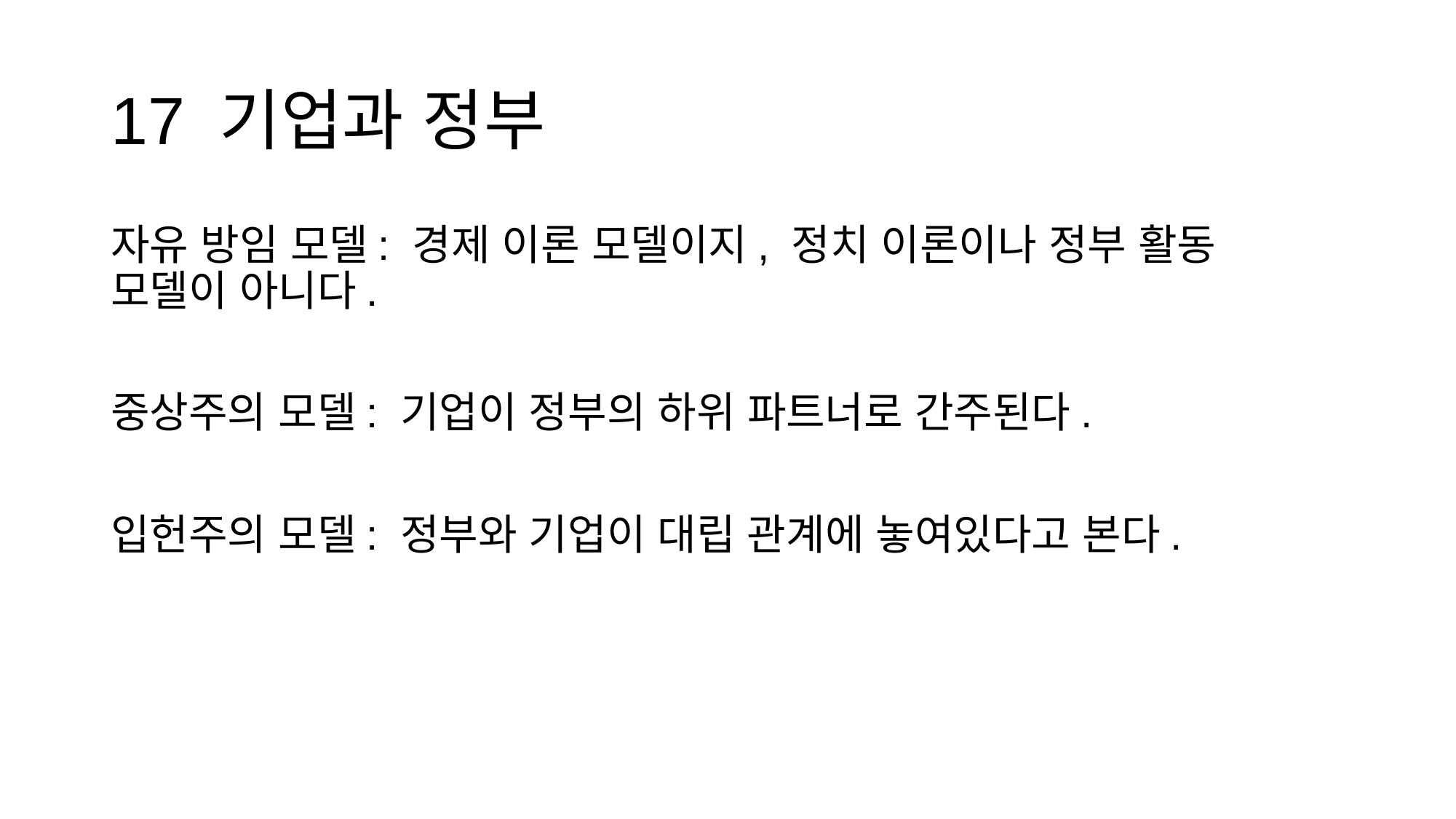

# 17 기업과 정부
자유 방임 모델: 경제 이론 모델이지, 정치 이론이나 정부 활동 모델이 아니다.

중상주의 모델: 기업이 정부의 하위 파트너로 간주된다.

입헌주의 모델: 정부와 기업이 대립 관계에 놓여있다고 본다.